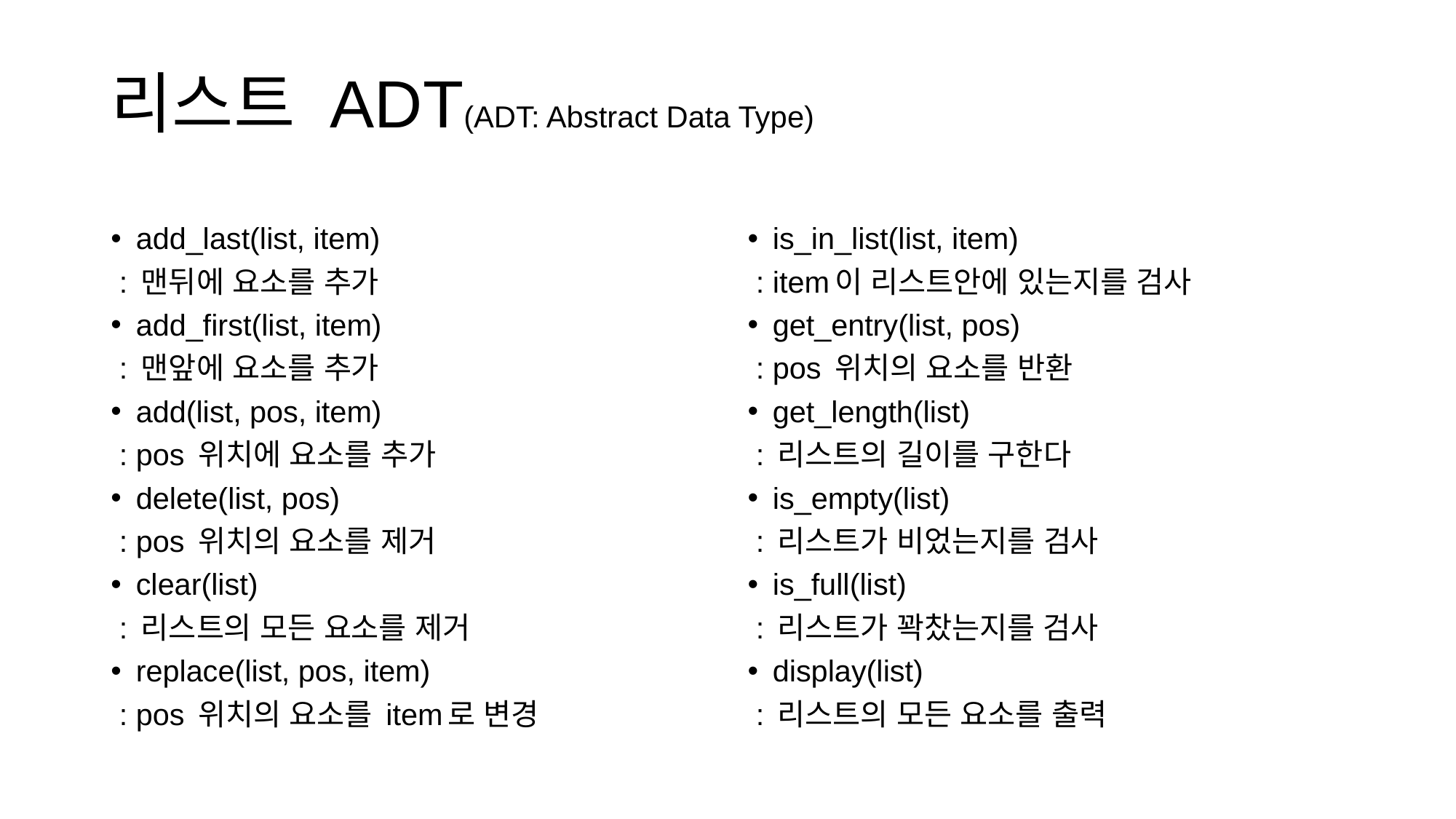

# 리스트 ADT(ADT: Abstract Data Type)

add_last(list, item)
 : 맨뒤에 요소를 추가
add_first(list, item)
 : 맨앞에 요소를 추가
add(list, pos, item)
 : pos 위치에 요소를 추가
delete(list, pos)
 : pos 위치의 요소를 제거
clear(list)
 : 리스트의 모든 요소를 제거
replace(list, pos, item)
 : pos 위치의 요소를 item로 변경

is_in_list(list, item)
 : item이 리스트안에 있는지를 검사
get_entry(list, pos)
 : pos 위치의 요소를 반환
get_length(list)
 : 리스트의 길이를 구한다
is_empty(list)
 : 리스트가 비었는지를 검사
is_full(list)
 : 리스트가 꽉찼는지를 검사
display(list)
 : 리스트의 모든 요소를 출력